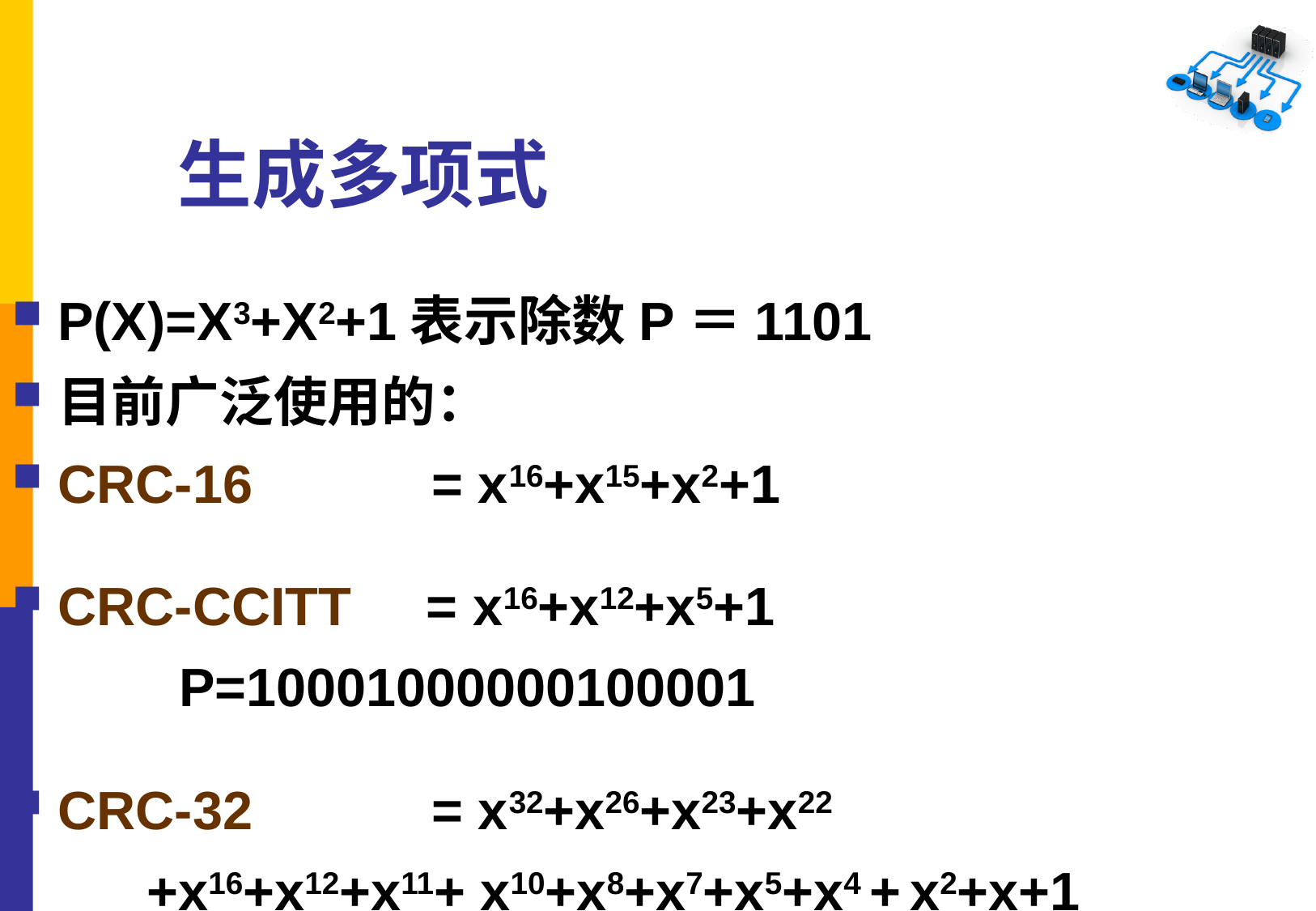

生成多项式
P(X)=X3+X2+1表示除数P＝1101
目前广泛使用的：
CRC-16            = x16+x15+x2+1

CRC-CCITT     = x16+x12+x5+1
		P=10001000000100001

CRC-32            = x32+x26+x23+x22
         +x16+x12+x11+ x10+x8+x7+x5+x4 + x2+x+1